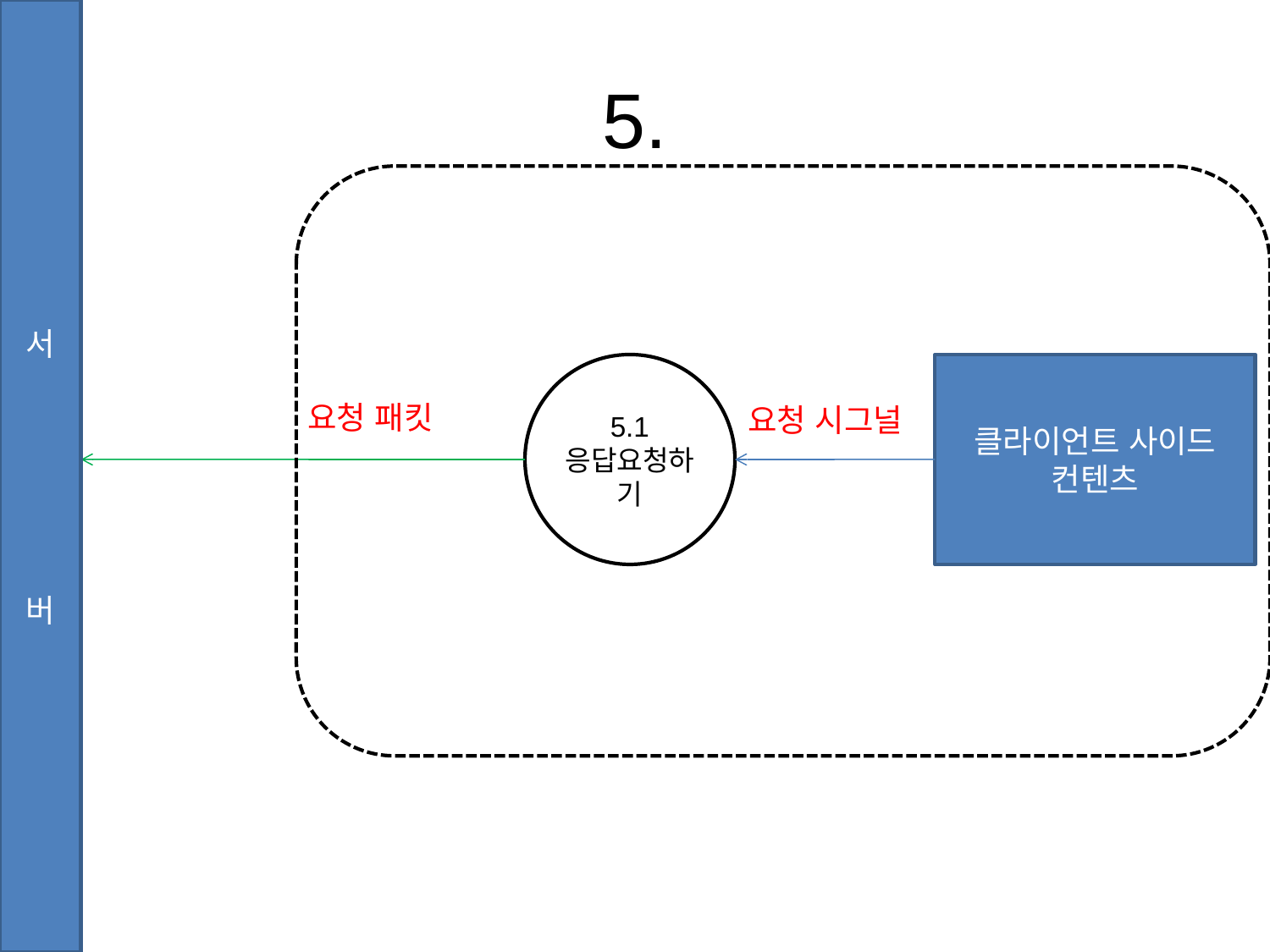

서

버
# 5.

5.1
응답요청하기
클라이언트 사이드
컨텐츠
요청 패킷
요청 시그널